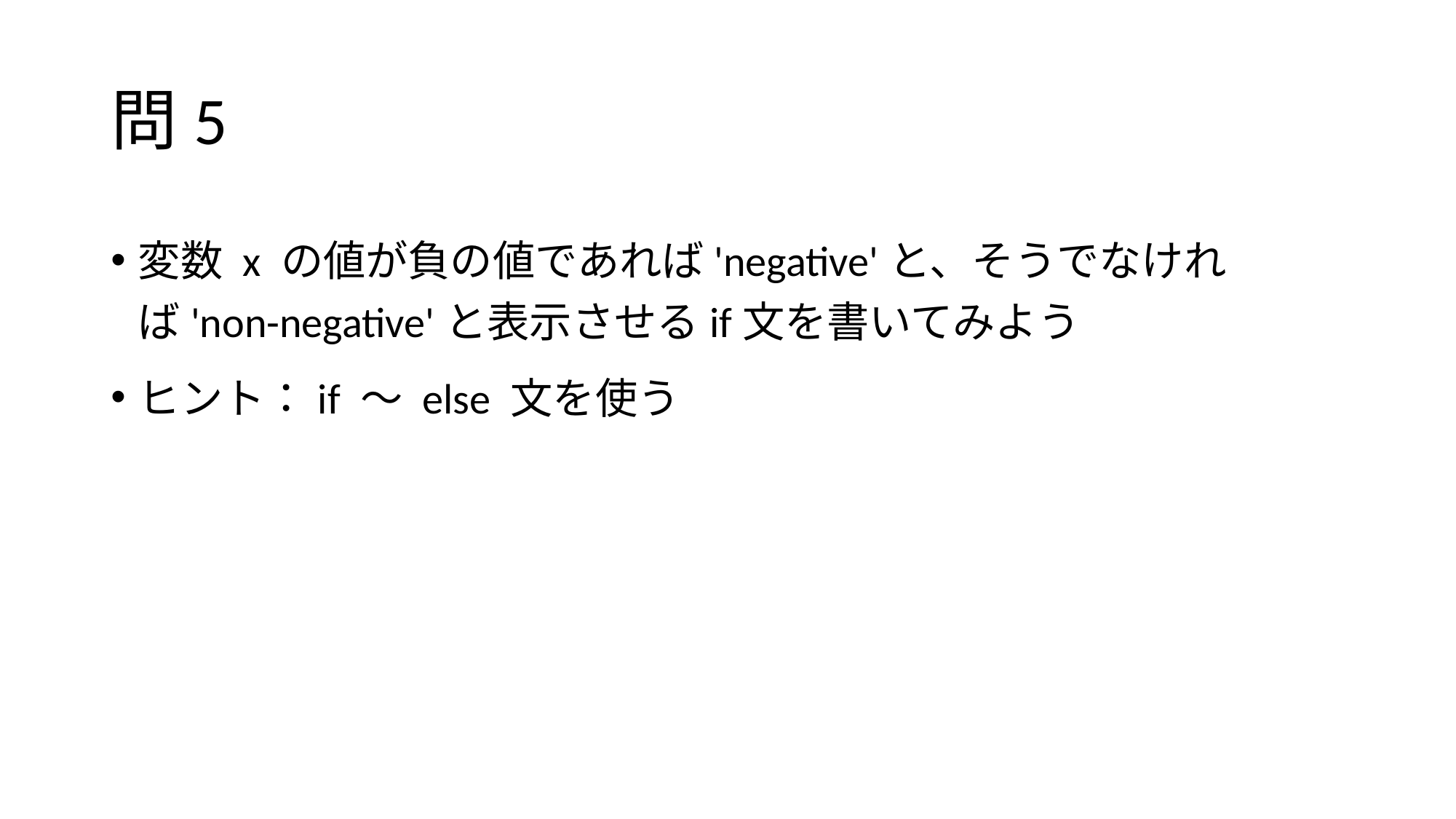

# 問5
変数 x の値が負の値であれば'negative'と、そうでなければ'non-negative'と表示させるif文を書いてみよう
ヒント：if 〜 else 文を使う